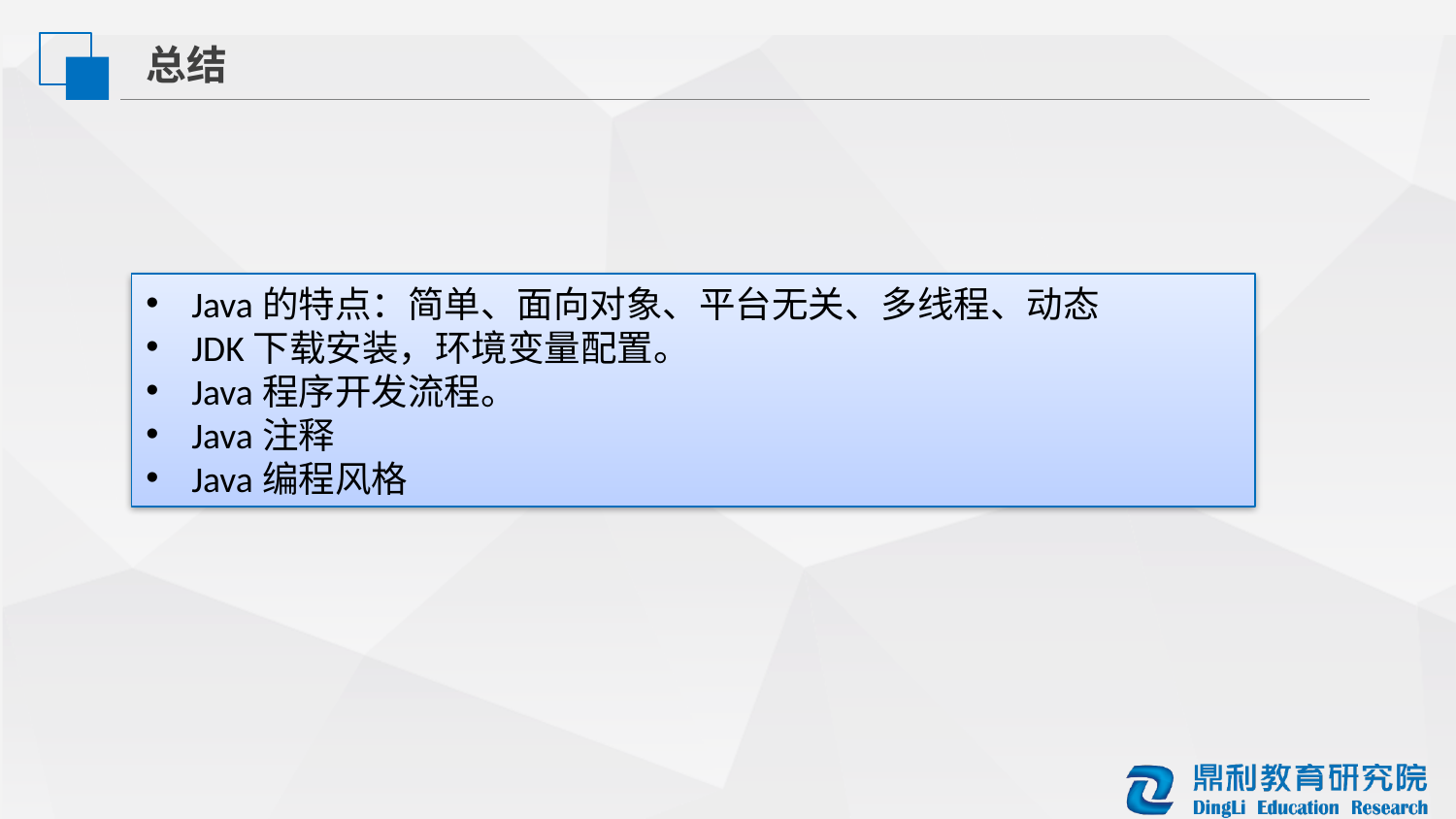

总结
Java的特点：简单、面向对象、平台无关、多线程、动态
JDK下载安装，环境变量配置。
Java程序开发流程。
Java注释
Java编程风格